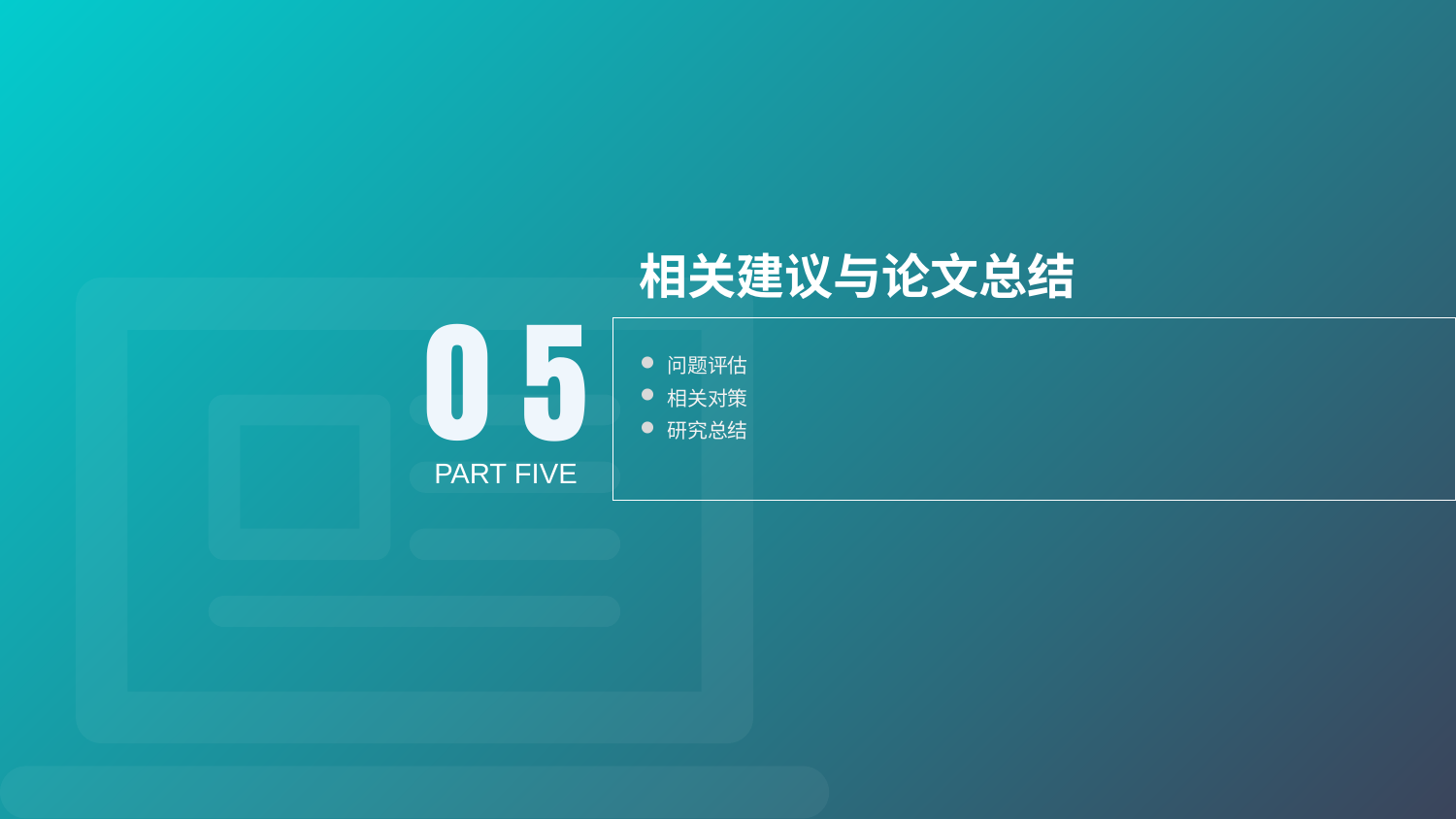

相关建议与论文总结

0 5

问题评估
相关对策
研究总结
PART FIVE